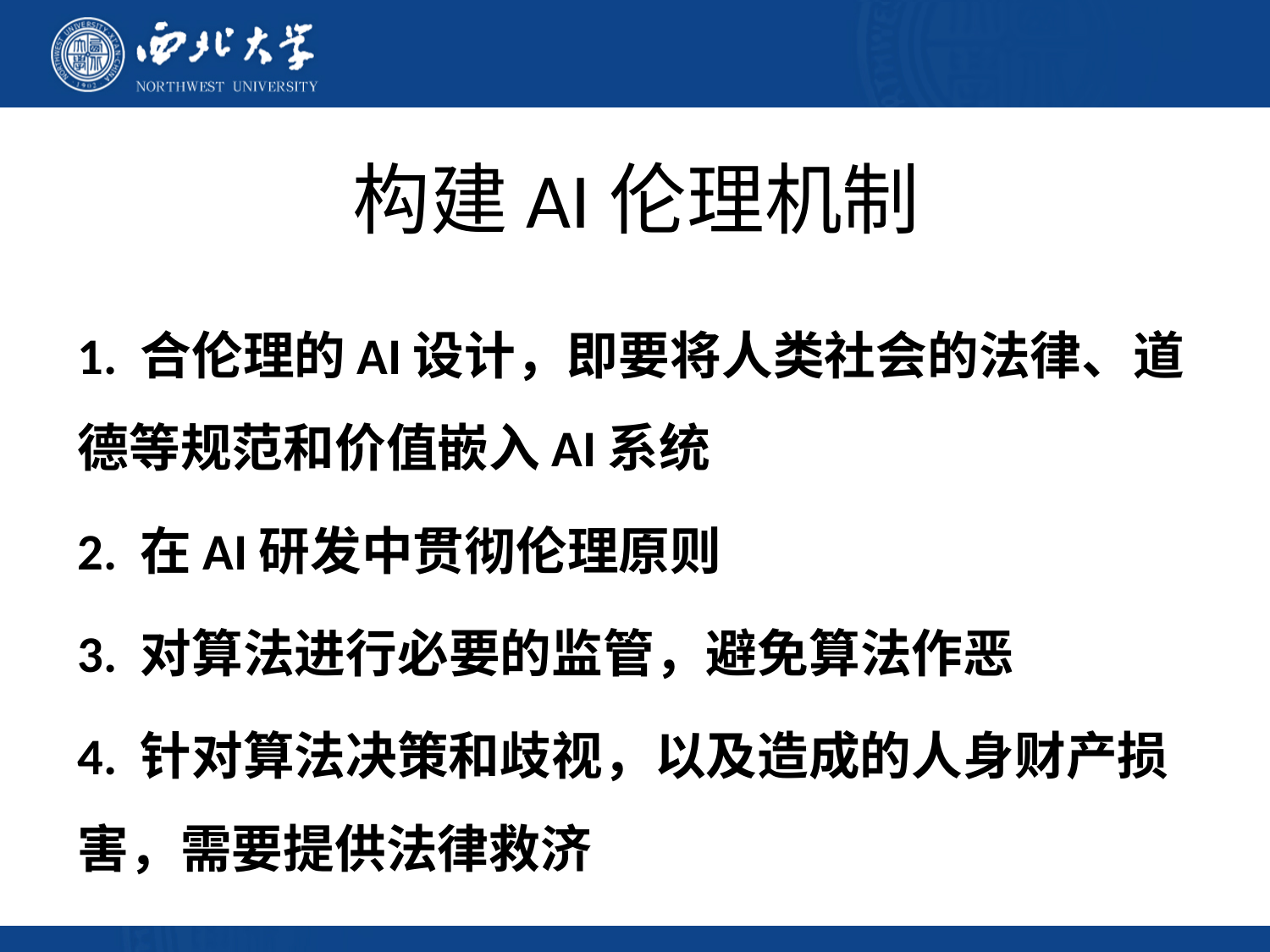

# 构建AI伦理机制
1. 合伦理的AI设计，即要将人类社会的法律、道德等规范和价值嵌入AI系统
2. 在AI研发中贯彻伦理原则
3. 对算法进行必要的监管，避免算法作恶
4. 针对算法决策和歧视，以及造成的人身财产损害，需要提供法律救济